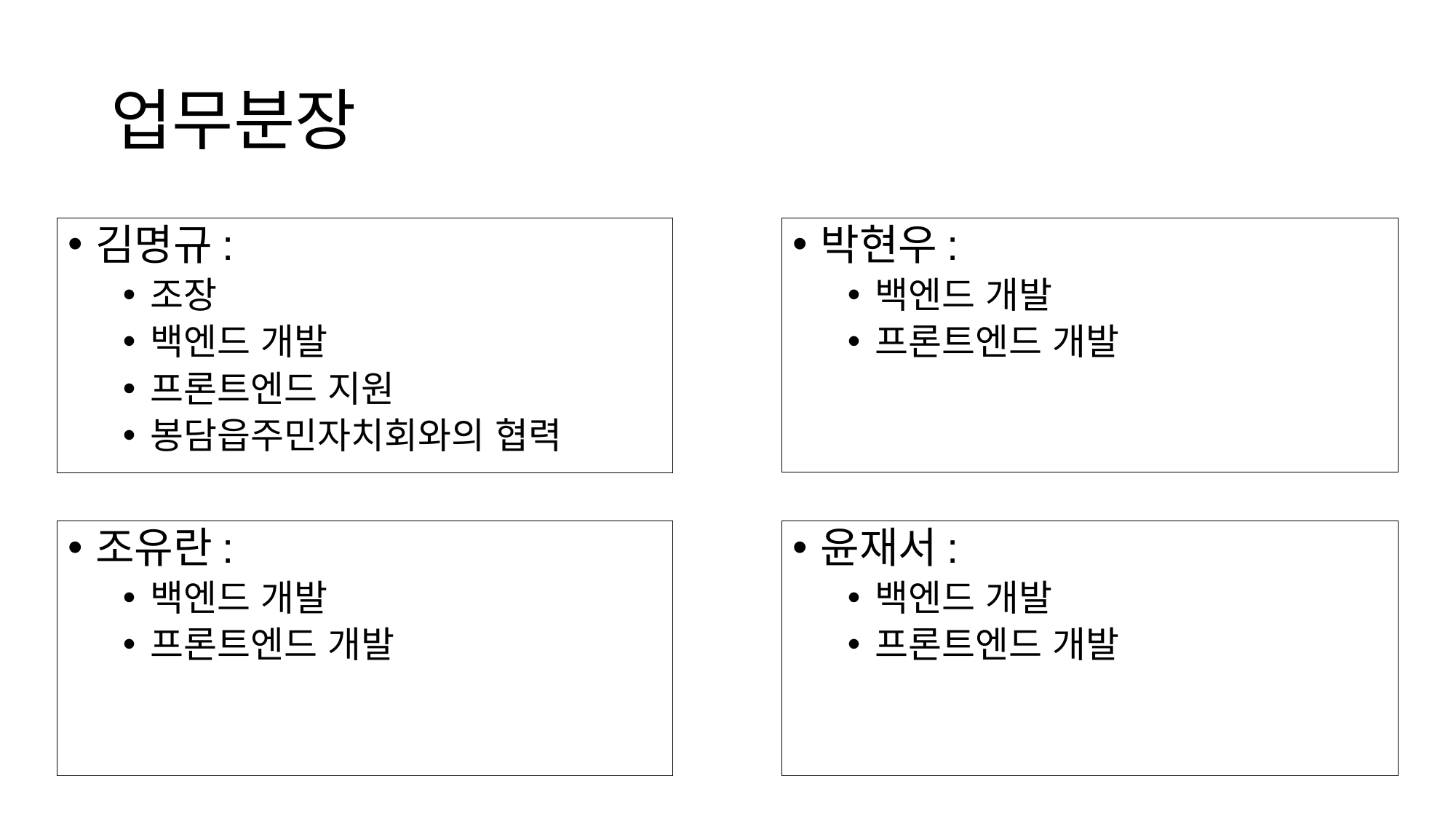

# 업무분장
김명규:
조장
백엔드 개발
프론트엔드 지원
봉담읍주민자치회와의 협력
박현우:
백엔드 개발
프론트엔드 개발
조유란:
백엔드 개발
프론트엔드 개발
윤재서:
백엔드 개발
프론트엔드 개발